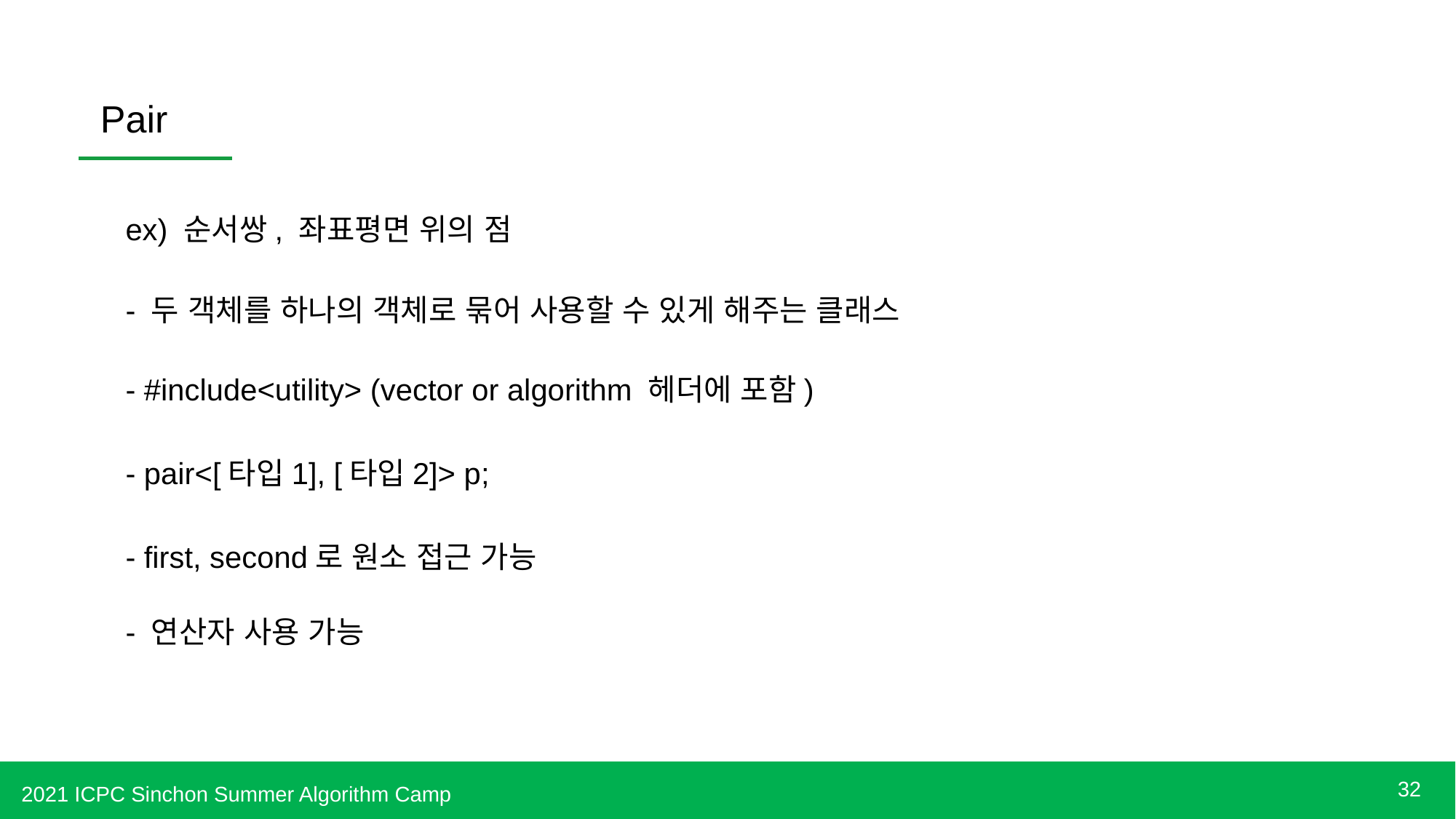

Pair
ex) 순서쌍, 좌표평면 위의 점
- 두 객체를 하나의 객체로 묶어 사용할 수 있게 해주는 클래스
- #include<utility> (vector or algorithm 헤더에 포함)
- pair<[타입1], [타입2]> p;
- first, second로 원소 접근 가능
- 연산자 사용 가능

32
2021 ICPC Sinchon Summer Algorithm Camp